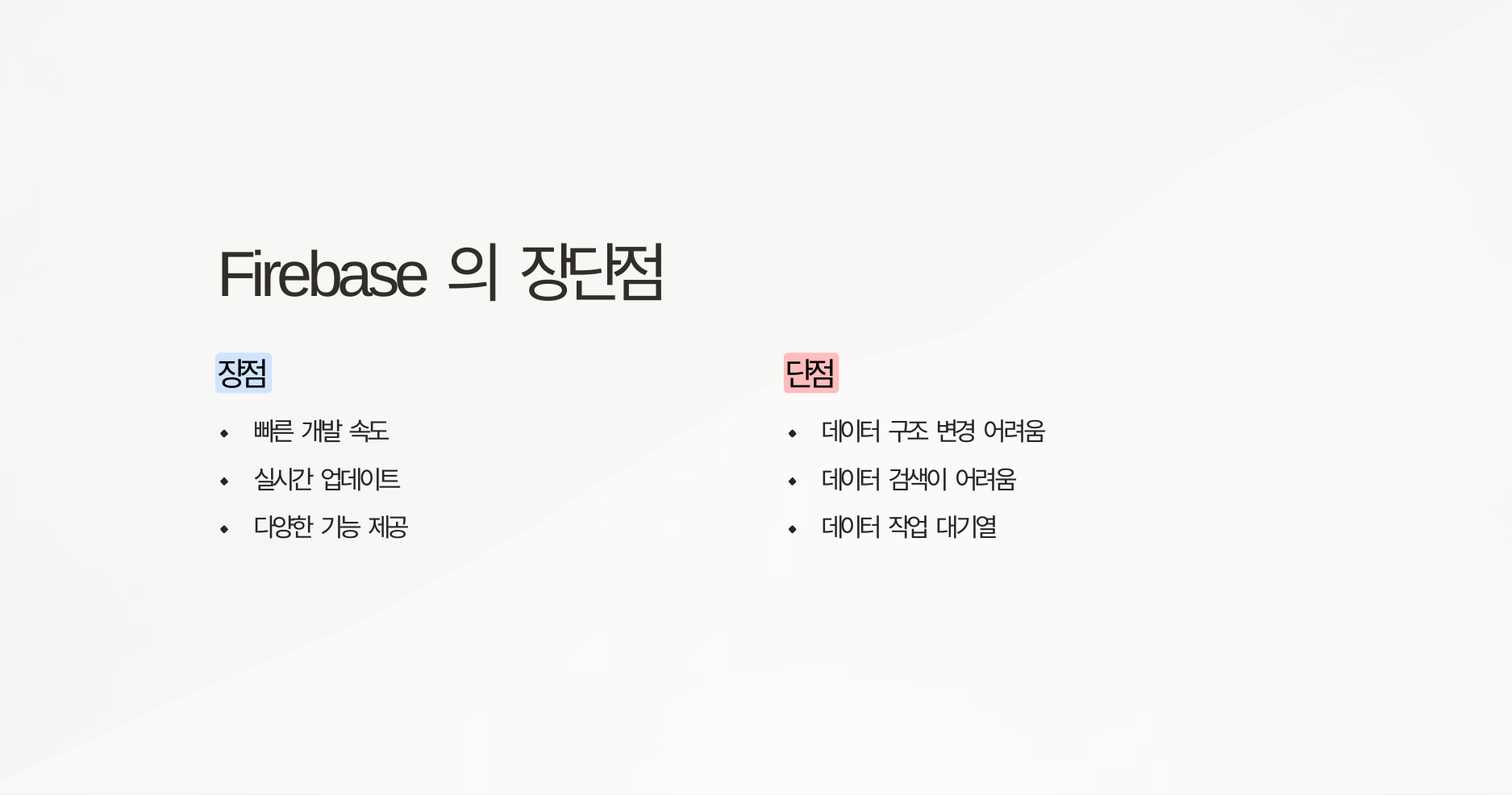

# Firebase의 장단점
장점
단점

빠른 개발 속도
데이터 구조 변경 어려움

실시간 업데이트
데이터 검색이 어려움

다양한 기능 제공
데이터 작업 대기열